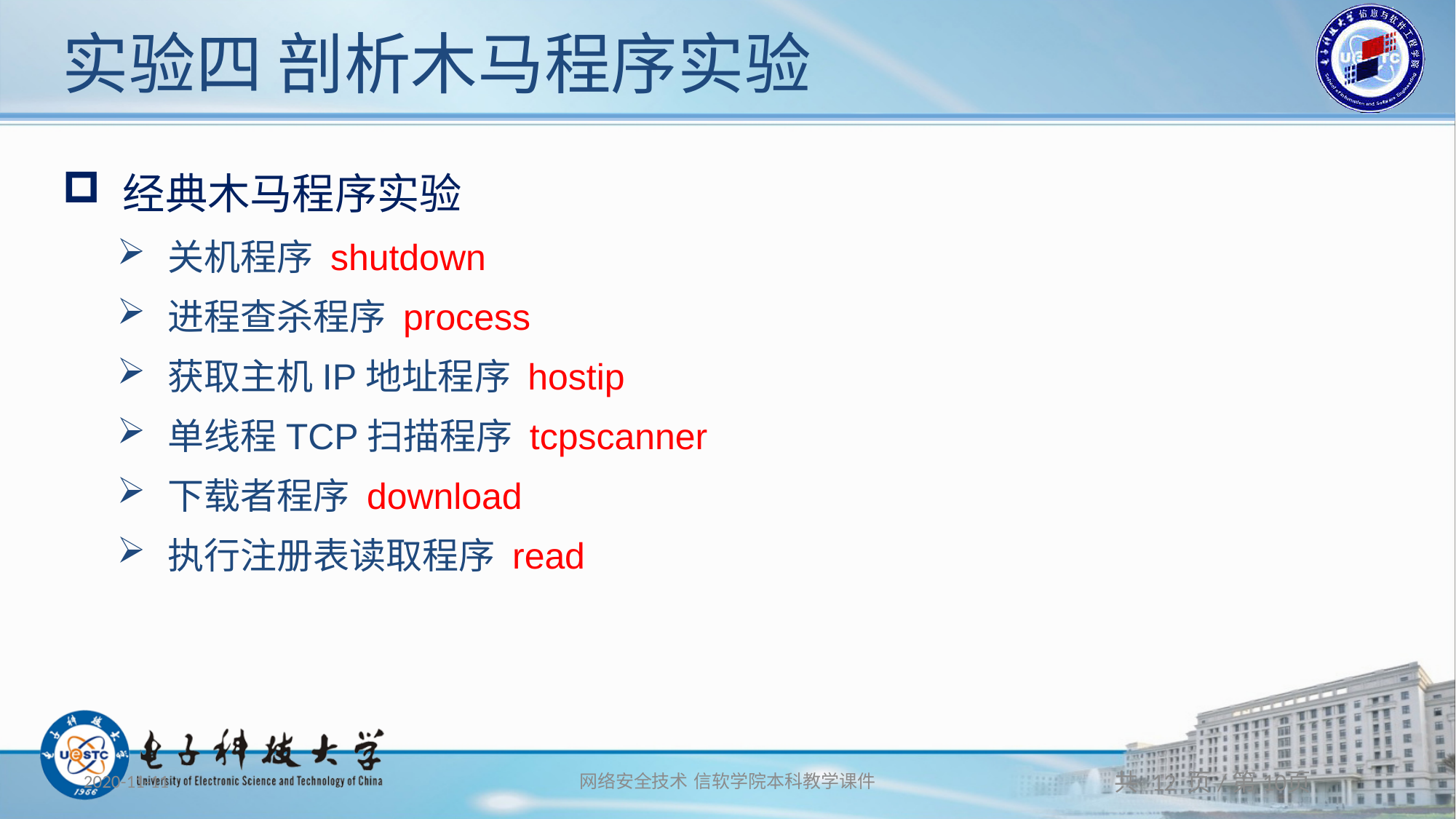

# 实验四 剖析木马程序实验
 经典木马程序实验
 关机程序 shutdown
 进程查杀程序 process
 获取主机IP地址程序 hostip
 单线程TCP扫描程序 tcpscanner
 下载者程序 download
 执行注册表读取程序 read

2020-11-11
网络安全技术 信软学院本科教学课件
共 12 页/第10页